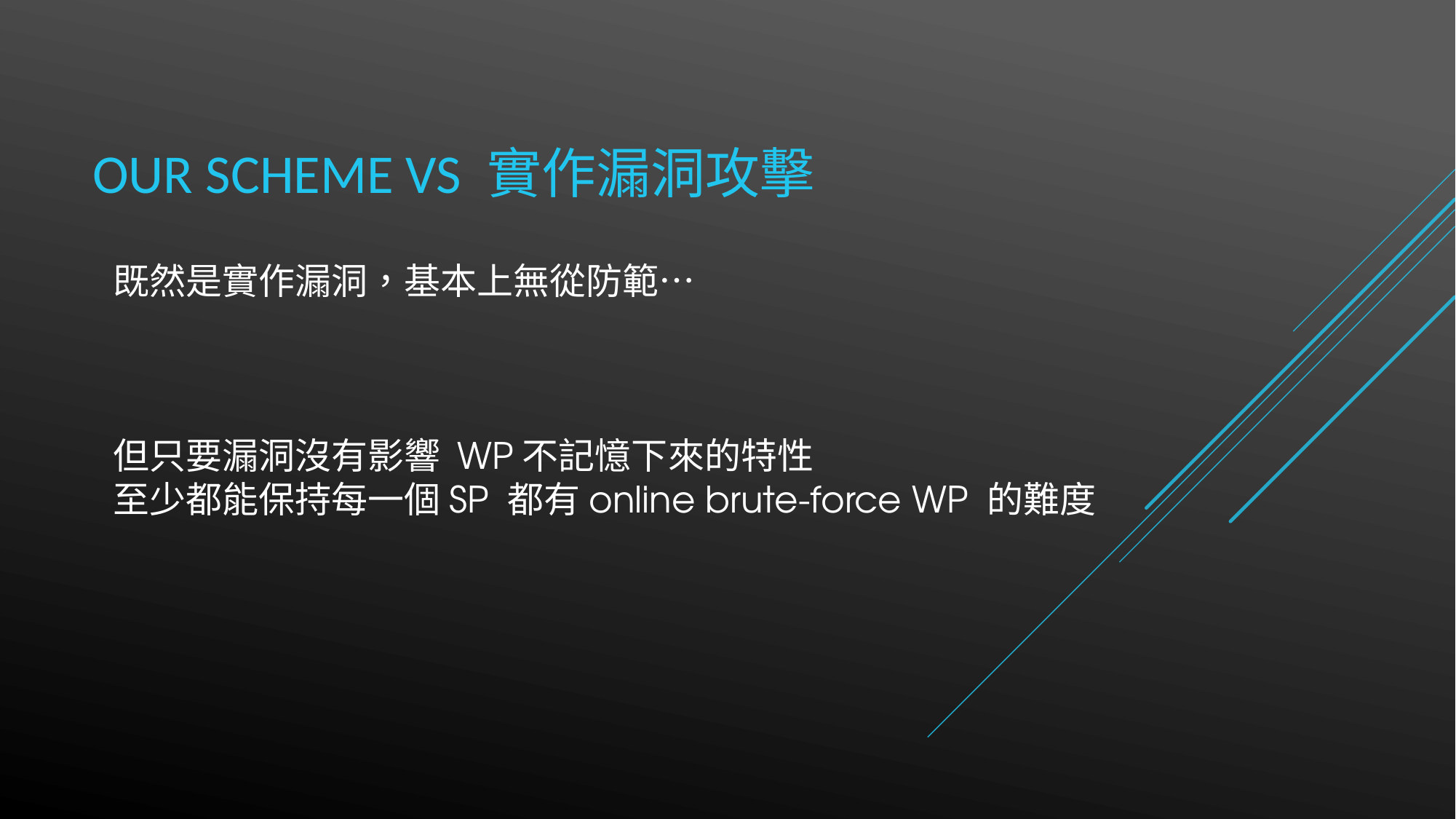

# Our scheme vs 實作漏洞攻擊
既然是實作漏洞，基本上無從防範…

但只要漏洞沒有影響 WP不記憶下來的特性
至少都能保持每一個SP 都有online brute-force WP 的難度